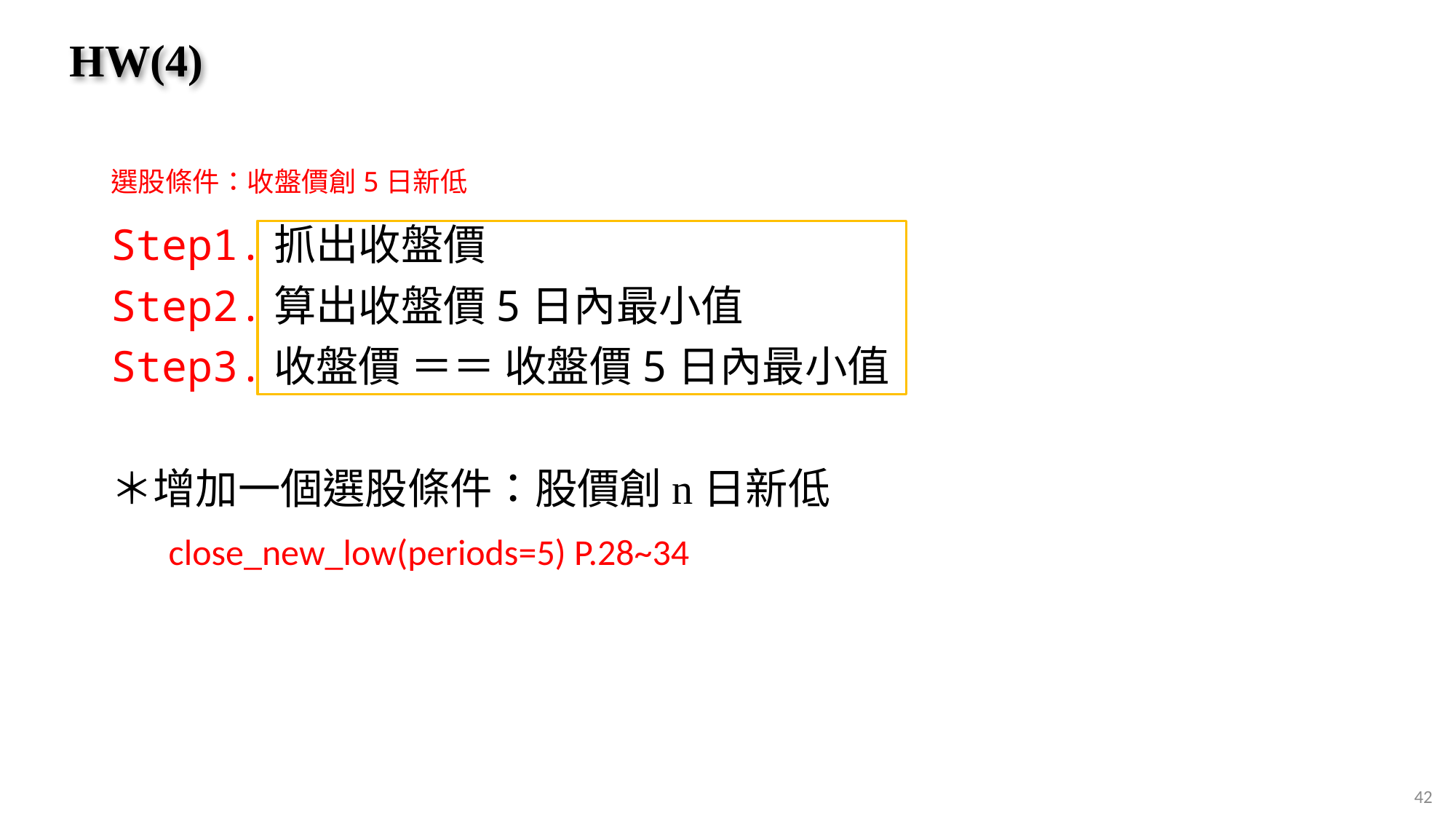

# HW(4)
選股條件：收盤價創5日新低
Step1.抓出收盤價
Step2.算出收盤價5日內最小值
Step3.收盤價 ＝＝ 收盤價5日內最小值

＊增加一個選股條件：股價創n日新低

close_new_low(periods=5) P.28~34
42